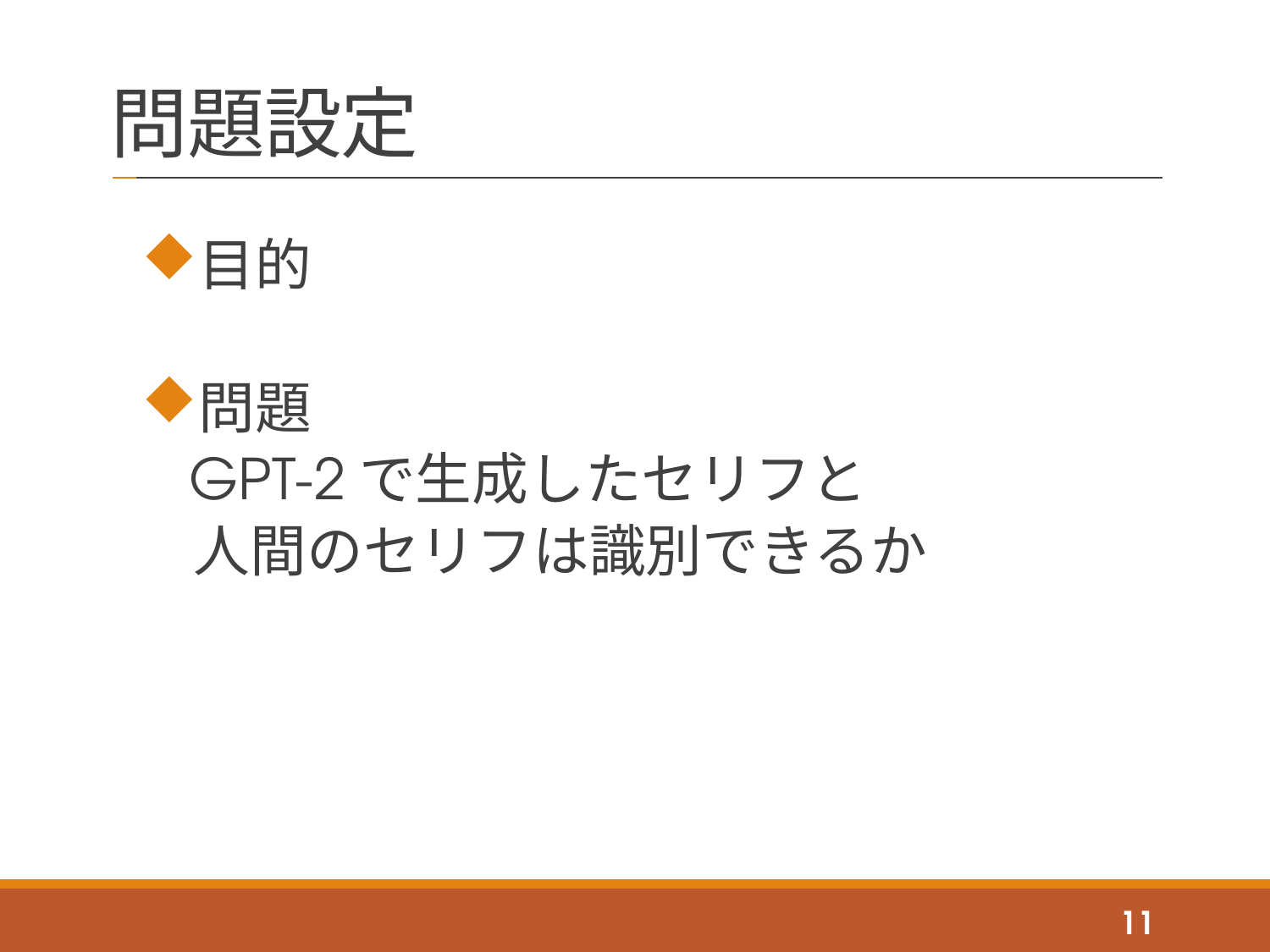

# 問題設定
目的

問題
   GPT-2で生成したセリフと
   人間のセリフは識別できるか

11